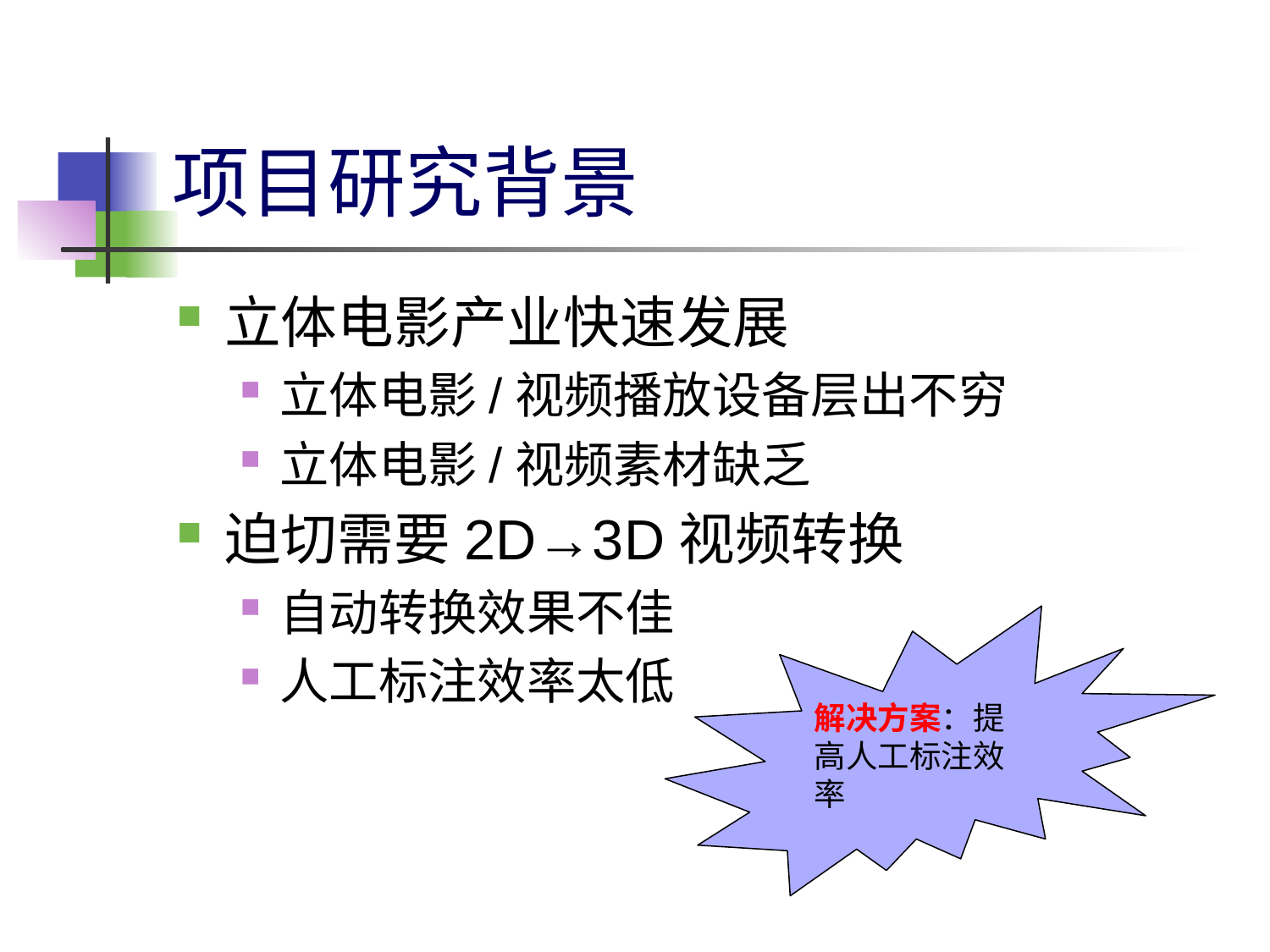

# 项目研究背景
立体电影产业快速发展
立体电影/视频播放设备层出不穷
立体电影/视频素材缺乏
迫切需要2D→3D视频转换
自动转换效果不佳
人工标注效率太低
解决方案：提高人工标注效率